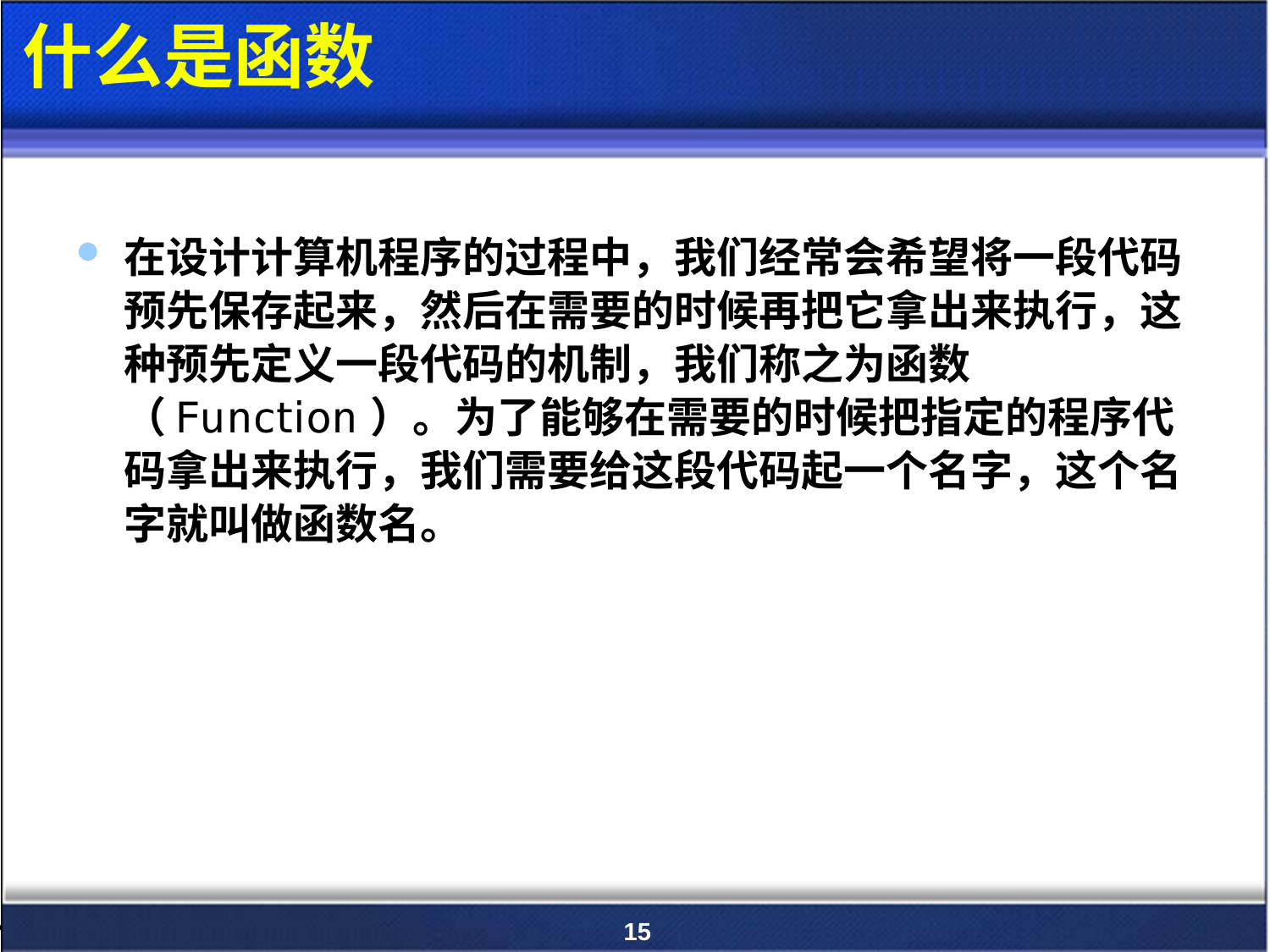

# 什么是函数
在设计计算机程序的过程中，我们经常会希望将一段代码预先保存起来，然后在需要的时候再把它拿出来执行，这种预先定义一段代码的机制，我们称之为函数（Function）。为了能够在需要的时候把指定的程序代码拿出来执行，我们需要给这段代码起一个名字，这个名字就叫做函数名。
15